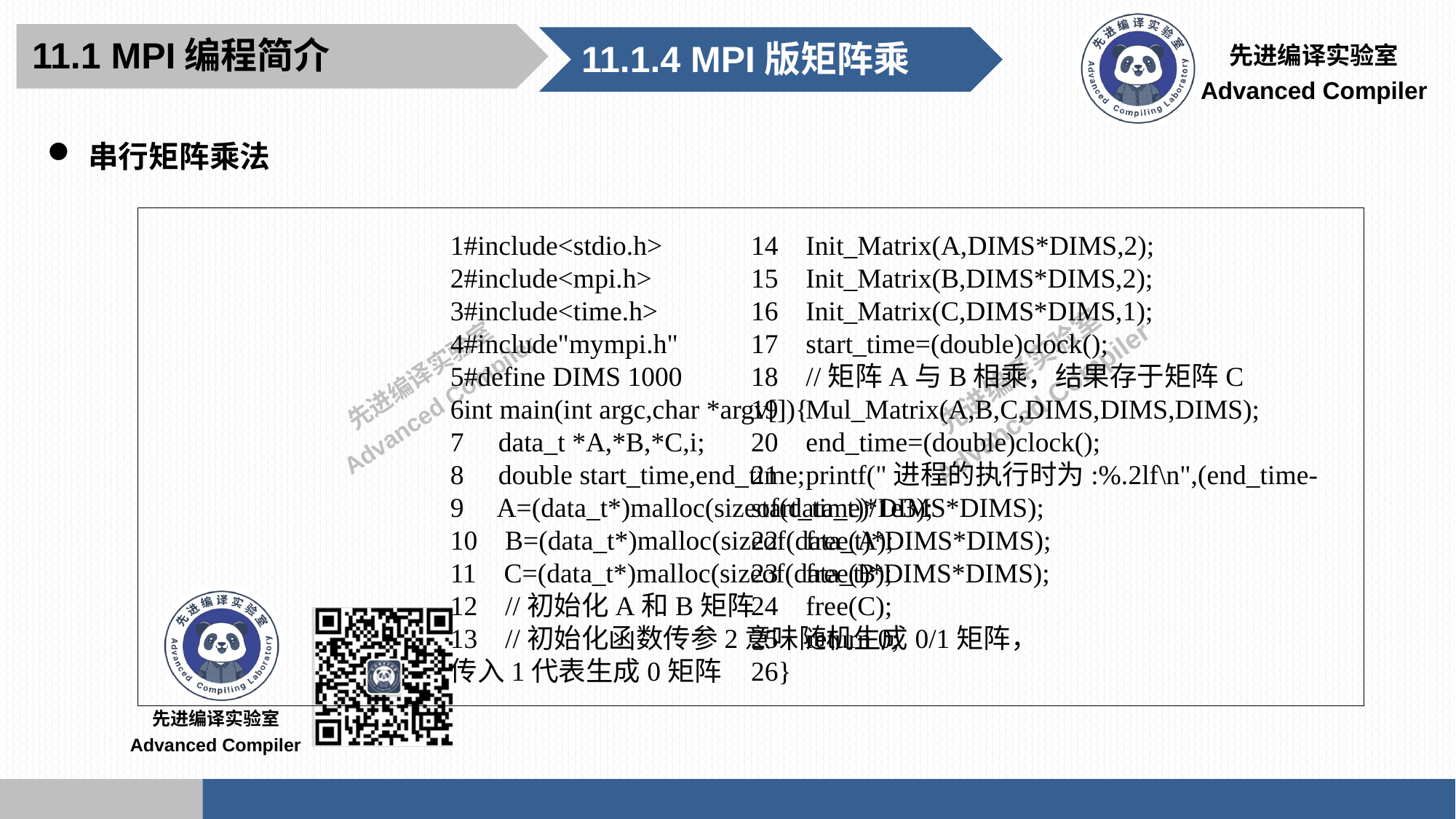

11.1 MPI编程简介

11.1.4 MPI版矩阵乘
串行矩阵乘法
1#include<stdio.h>
2#include<mpi.h>
3#include<time.h>
4#include"mympi.h"
5#define DIMS 1000
6int main(int argc,char *argv[]){
7     data_t *A,*B,*C,i;
8     double start_time,end_time;
9     A=(data_t*)malloc(sizeof(data_t)*DIMS*DIMS);
10    B=(data_t*)malloc(sizeof(data_t)*DIMS*DIMS);
11    C=(data_t*)malloc(sizeof(data_t)*DIMS*DIMS);
12    //初始化A和B矩阵
13    //初始化函数传参2意味随机生成0/1矩阵，传入1代表生成0矩阵
14    Init_Matrix(A,DIMS*DIMS,2);
15    Init_Matrix(B,DIMS*DIMS,2);
16    Init_Matrix(C,DIMS*DIMS,1);
17    start_time=(double)clock();
18    //矩阵A与B相乘，结果存于矩阵C
19    Mul_Matrix(A,B,C,DIMS,DIMS,DIMS);
20    end_time=(double)clock();
21    printf("进程的执行时为:%.2lf\n",(end_time-start_time)/1e3);
22    free(A);
23    free(B);
24    free(C);
25    return 0;
26}